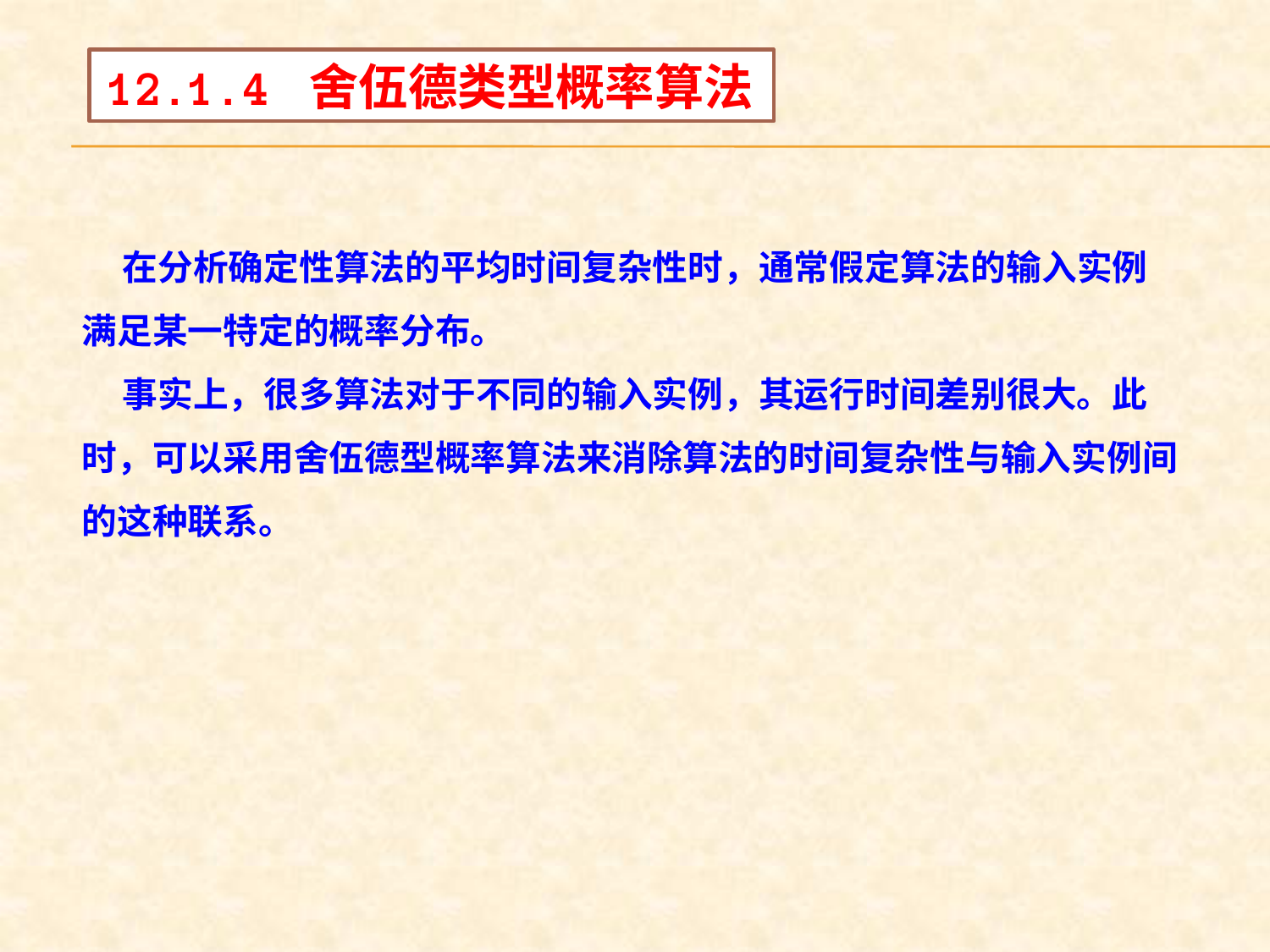

12.1.4 舍伍德类型概率算法
    在分析确定性算法的平均时间复杂性时，通常假定算法的输入实例满足某一特定的概率分布。
    事实上，很多算法对于不同的输入实例，其运行时间差别很大。此时，可以采用舍伍德型概率算法来消除算法的时间复杂性与输入实例间的这种联系。